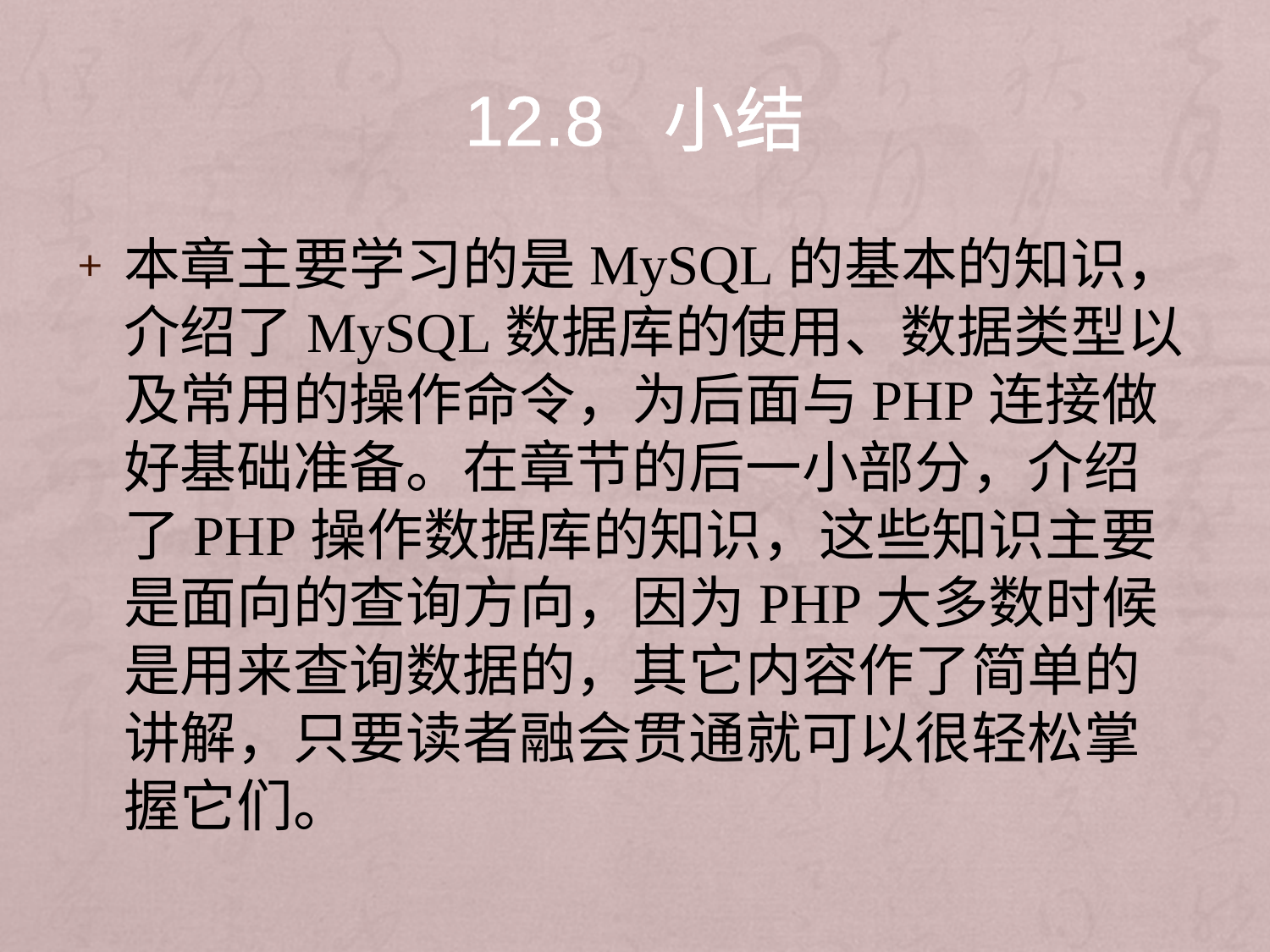

# 12.8  小结
本章主要学习的是MySQL的基本的知识，介绍了MySQL数据库的使用、数据类型以及常用的操作命令，为后面与PHP连接做好基础准备。在章节的后一小部分，介绍了PHP操作数据库的知识，这些知识主要是面向的查询方向，因为PHP大多数时候是用来查询数据的，其它内容作了简单的讲解，只要读者融会贯通就可以很轻松掌握它们。